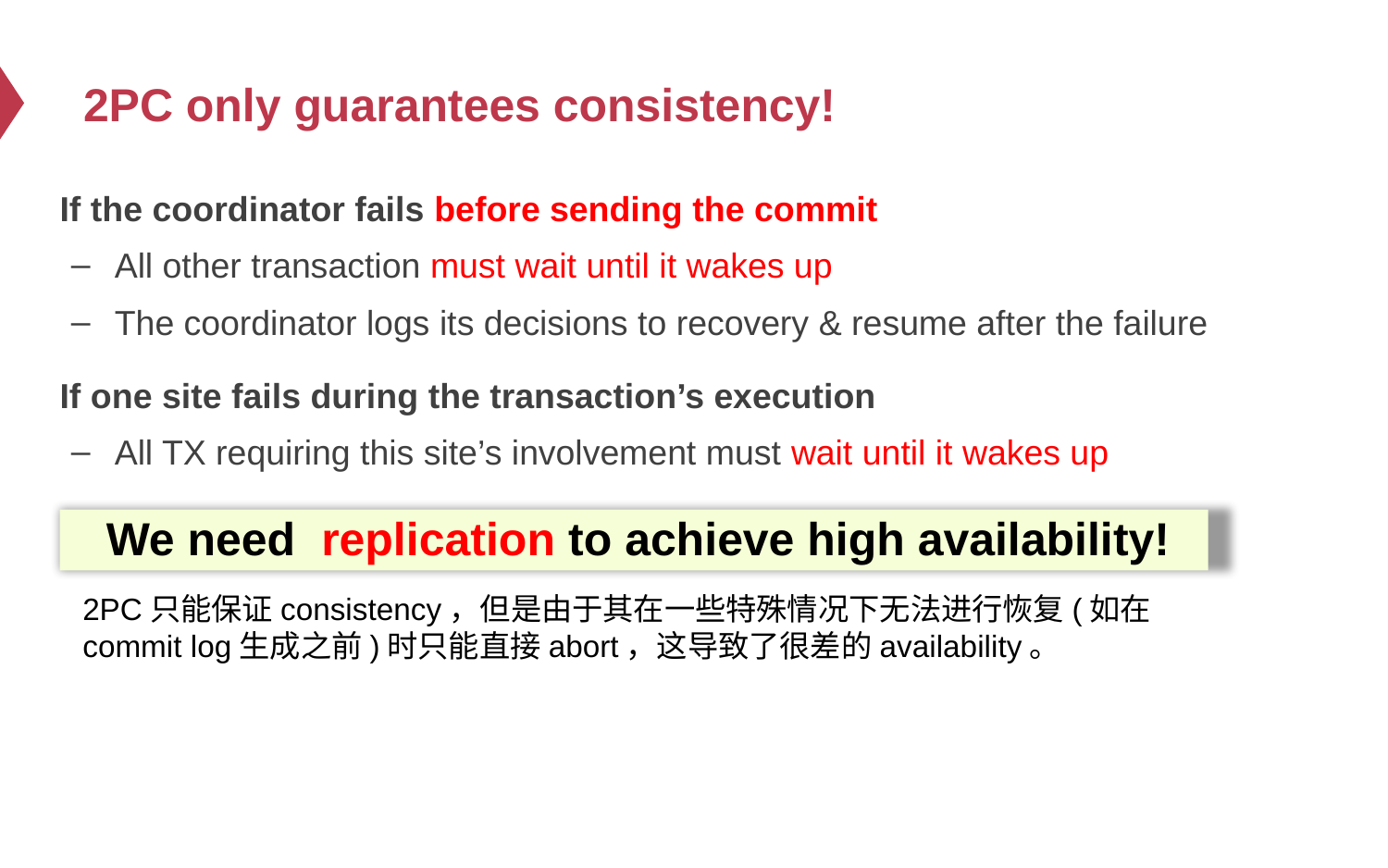

# 2PC only guarantees consistency!
If the coordinator fails before sending the commit
All other transaction must wait until it wakes up
The coordinator logs its decisions to recovery & resume after the failure
If one site fails during the transaction’s execution
All TX requiring this site’s involvement must wait until it wakes up

We need  replication to achieve high availability!
2PC只能保证consistency，但是由于其在一些特殊情况下无法进行恢复(如在commit log生成之前)时只能直接abort，这导致了很差的availability。
6